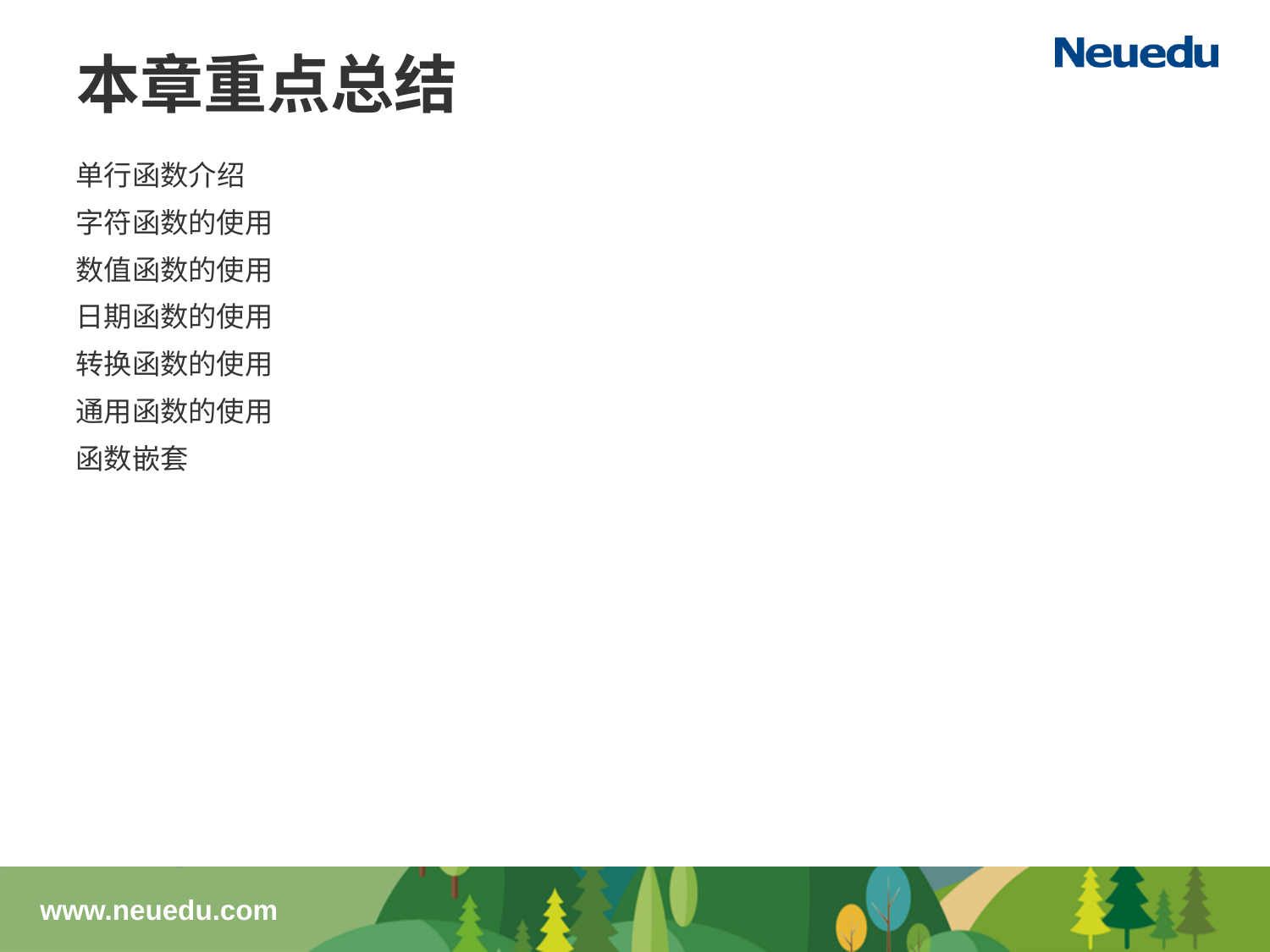

本章重点总结
单行函数介绍
字符函数的使用
数值函数的使用
日期函数的使用
转换函数的使用
通用函数的使用
函数嵌套